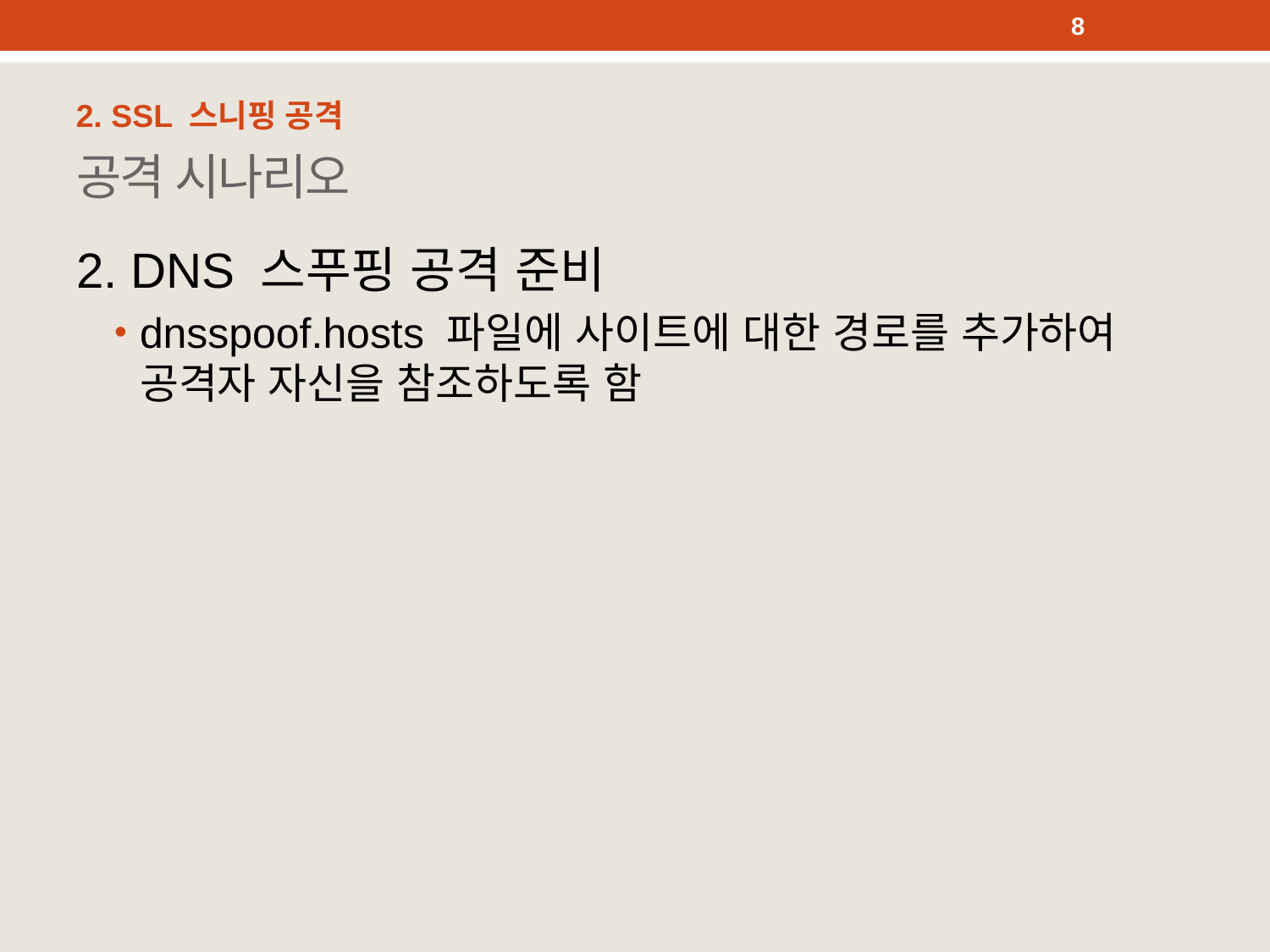

8
2. SSL 스니핑 공격
# 공격 시나리오
2. DNS 스푸핑 공격 준비
dnsspoof.hosts 파일에 사이트에 대한 경로를 추가하여 공격자 자신을 참조하도록 함